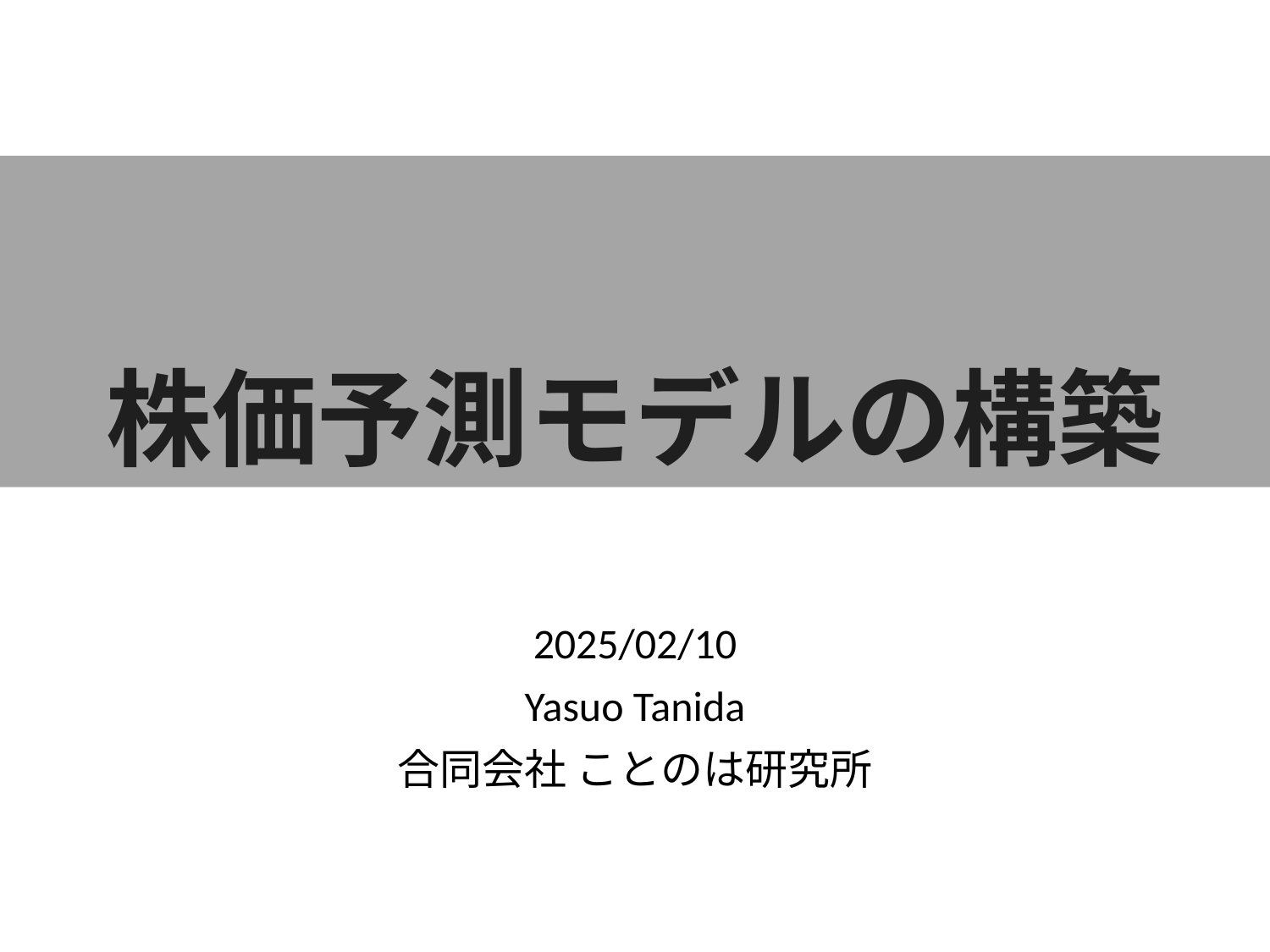

# 株価予測モデルの構築
2025/02/10
Yasuo Tanida
合同会社 ことのは研究所